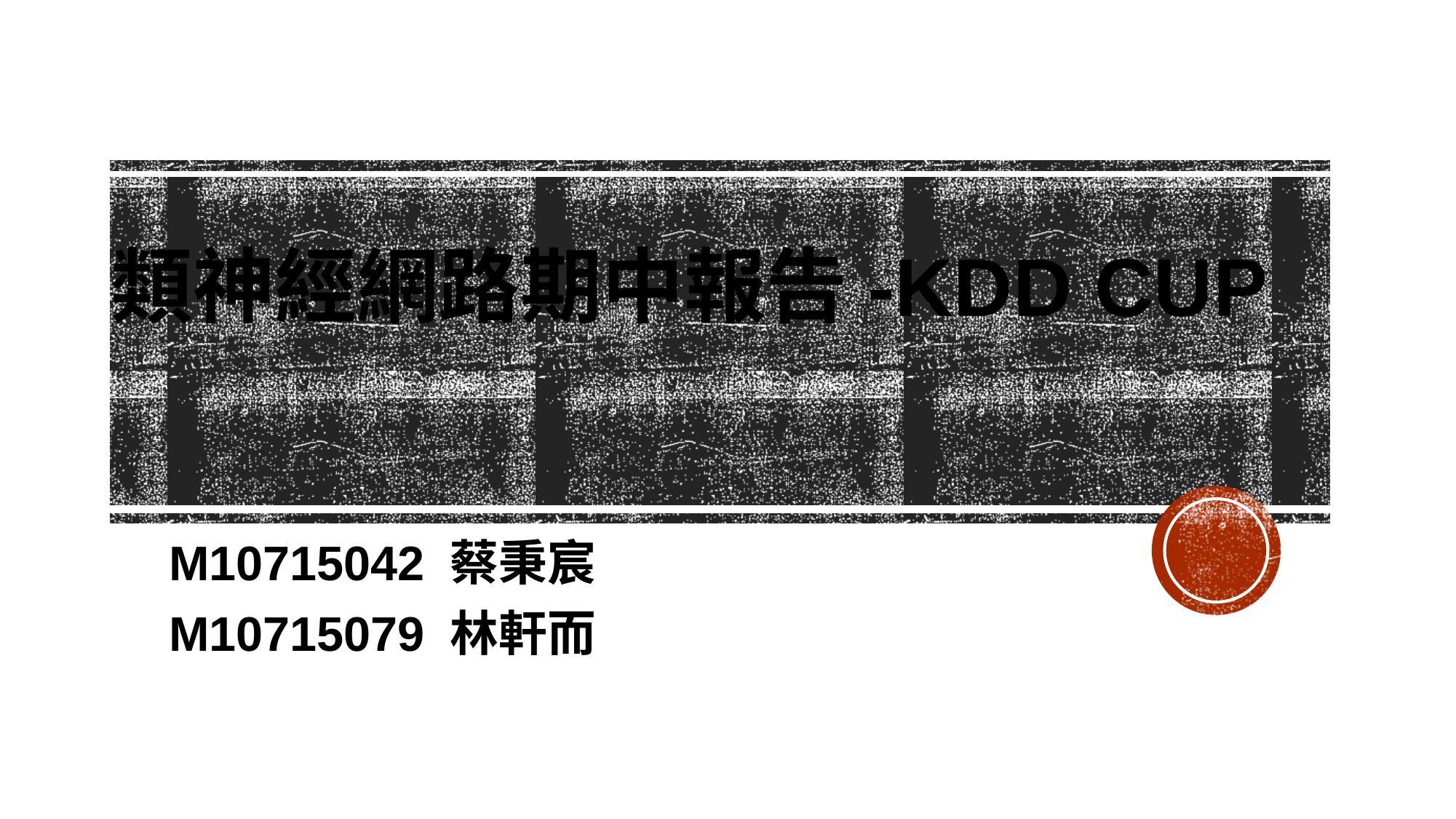

# 類神經網路期中報告-KDD CUP
M10715042 蔡秉宸
M10715079 林軒而